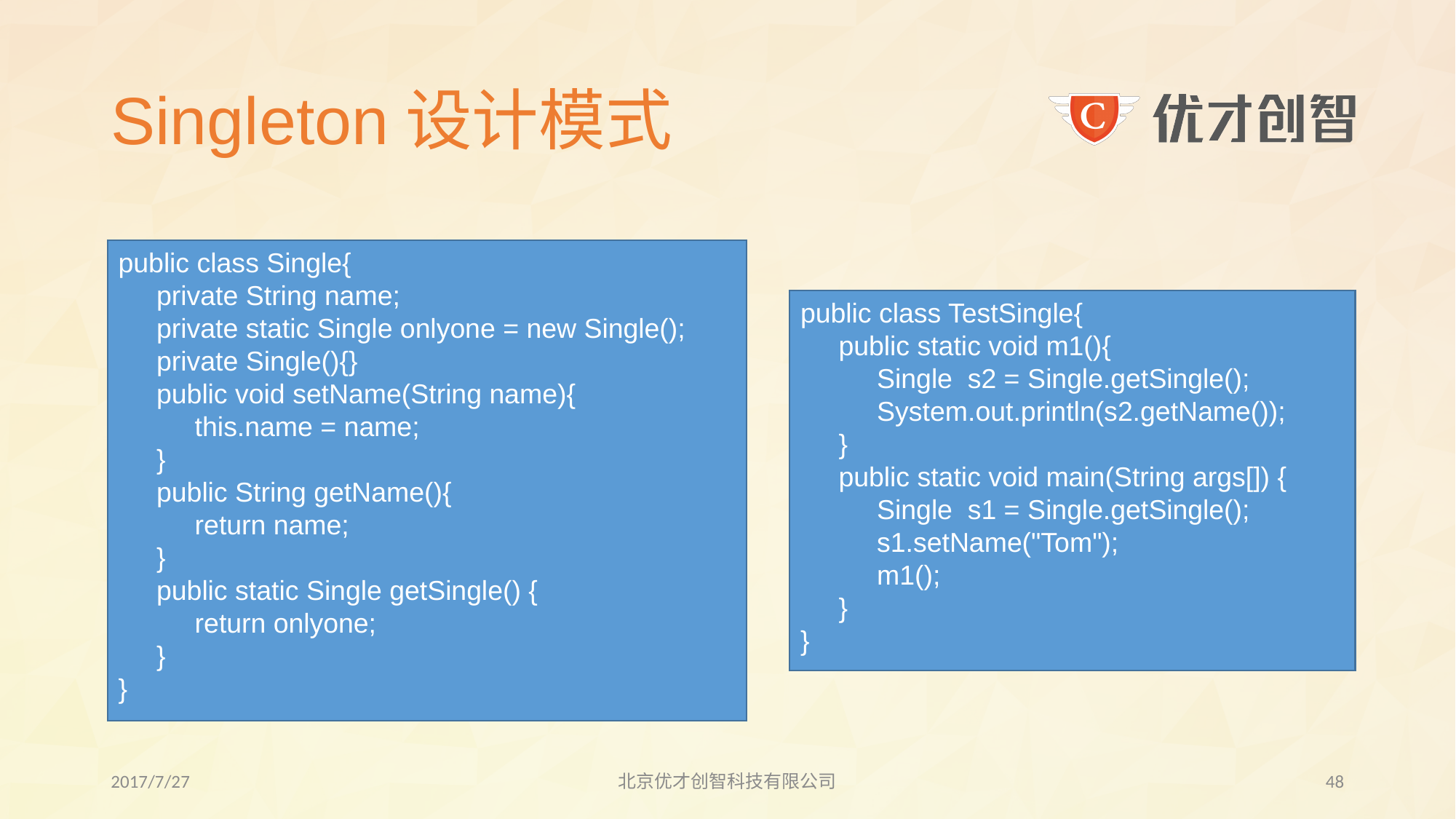

# Singleton设计模式
public class Single{
     private String name;
     private static Single onlyone = new Single();
     private Single(){}
     public void setName(String name){
          this.name = name;
     }
     public String getName(){
          return name;
     }
     public static Single getSingle() {
          return onlyone;
     }
}
public class TestSingle{
     public static void m1(){
          Single  s2 = Single.getSingle();
          System.out.println(s2.getName());
     }
     public static void main(String args[]) {
          Single  s1 = Single.getSingle();
          s1.setName("Tom");
          m1();
     }
}
2017/7/27
北京优才创智科技有限公司
48